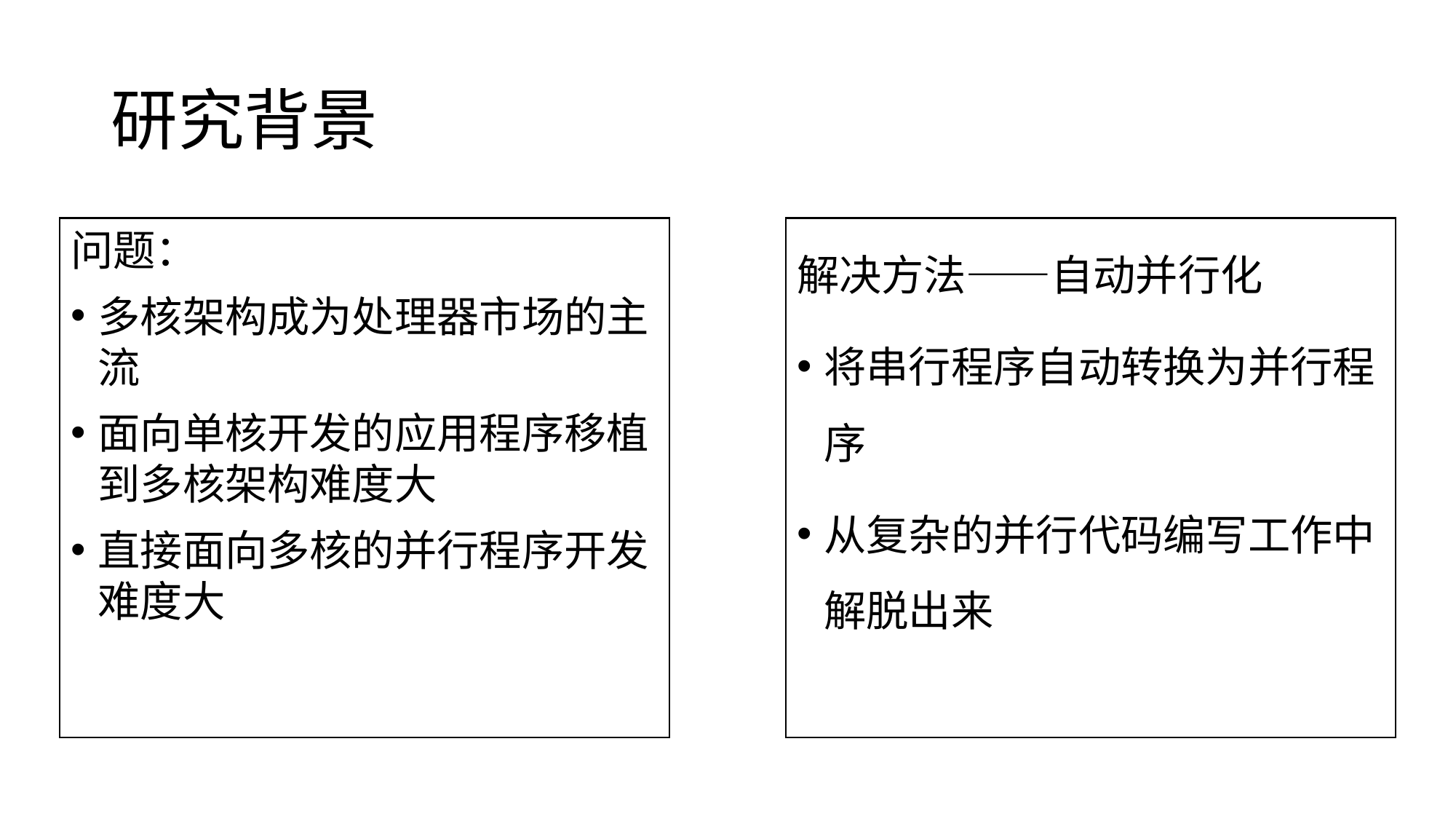

# 研究背景
问题：
多核架构成为处理器市场的主流
面向单核开发的应用程序移植到多核架构难度大
直接面向多核的并行程序开发难度大
解决方法——自动并行化
将串行程序自动转换为并行程序
从复杂的并行代码编写工作中解脱出来